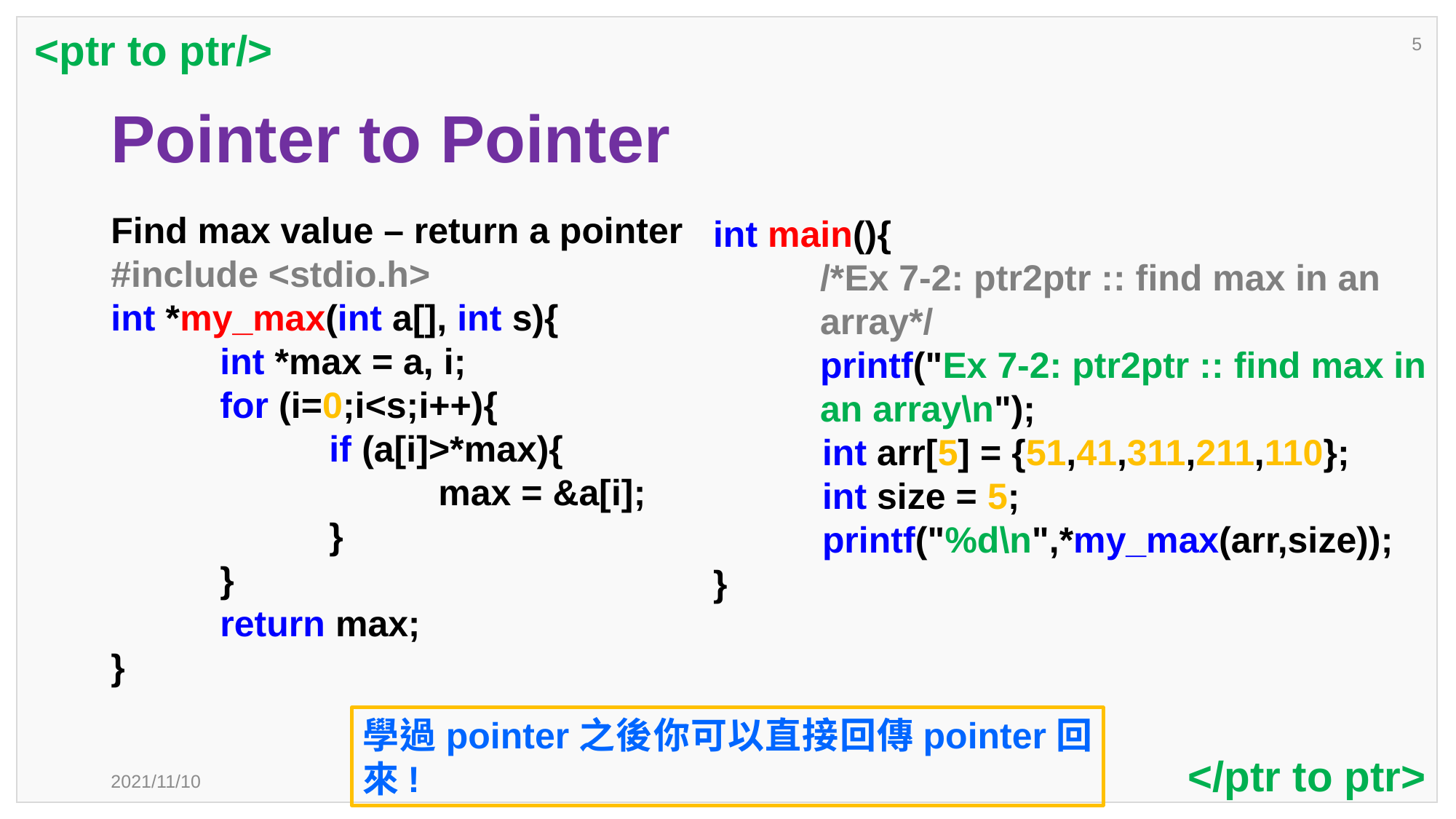

<ptr to ptr/>
5
# Pointer to Pointer
Find max value – return a pointer
#include <stdio.h>
int *my_max(int a[], int s){
	int *max = a, i;
	for (i=0;i<s;i++){
		if (a[i]>*max){
			max = &a[i];
		}
	}
	return max;
}
int main(){
	/*Ex 7-2: ptr2ptr :: find max in an array*/
	printf("Ex 7-2: ptr2ptr :: find max in an array\n");
	int arr[5] = {51,41,311,211,110};
	int size = 5;
	printf("%d\n",*my_max(arr,size));
}
學過pointer之後你可以直接回傳pointer回來!
</ptr to ptr>
2021/11/10